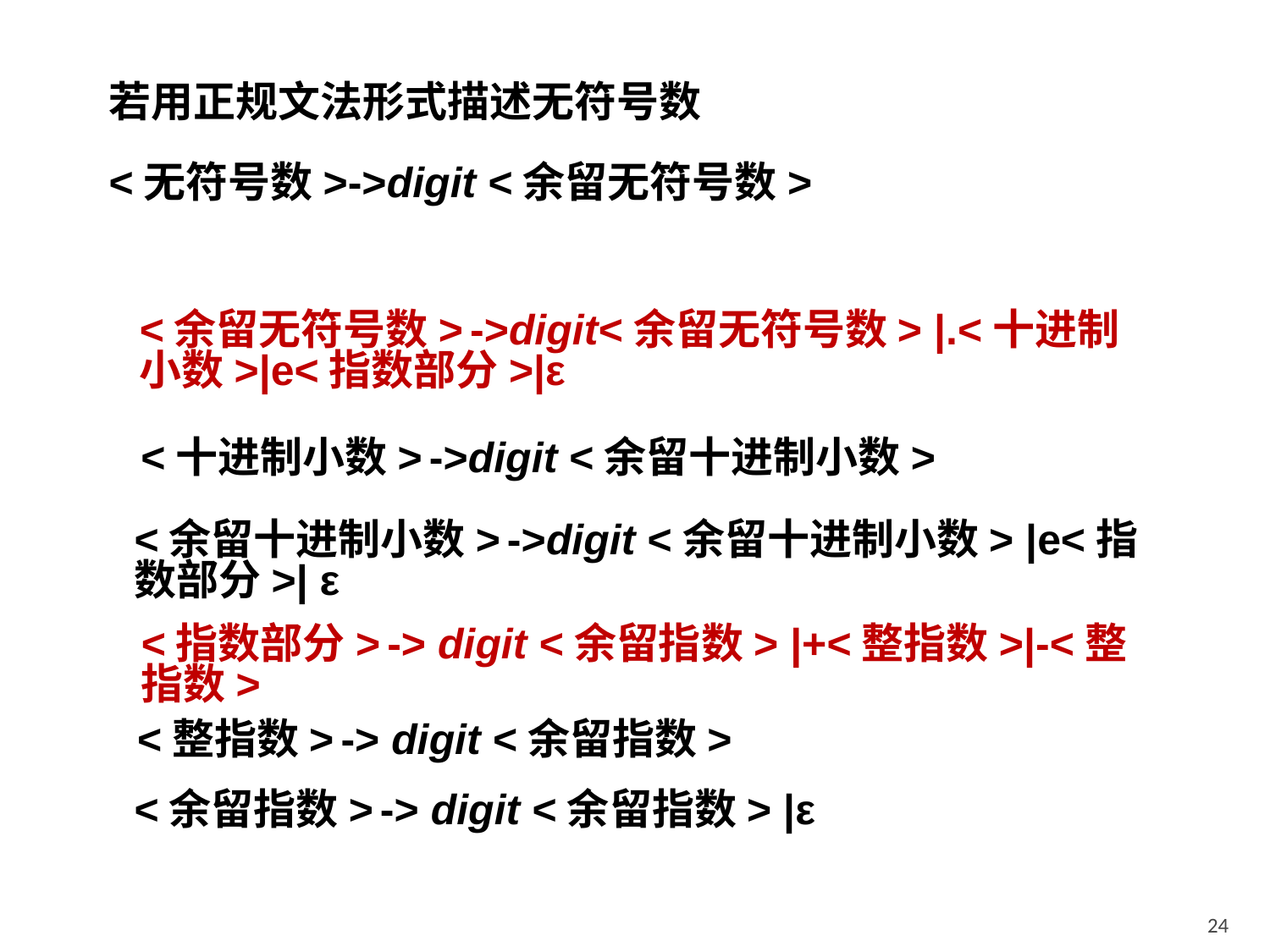

若用正规文法形式描述无符号数

<无符号数>->digit <余留无符号数>
<余留无符号数> ->digit<余留无符号数> |.<十进制小数>|e<指数部分>|ε
<十进制小数> ->digit <余留十进制小数>
<余留十进制小数> ->digit <余留十进制小数> |e<指数部分>| ε
<指数部分> -> digit <余留指数> |+<整指数>|-<整指数>
<整指数> -> digit <余留指数>
<余留指数> -> digit <余留指数> |ε
24